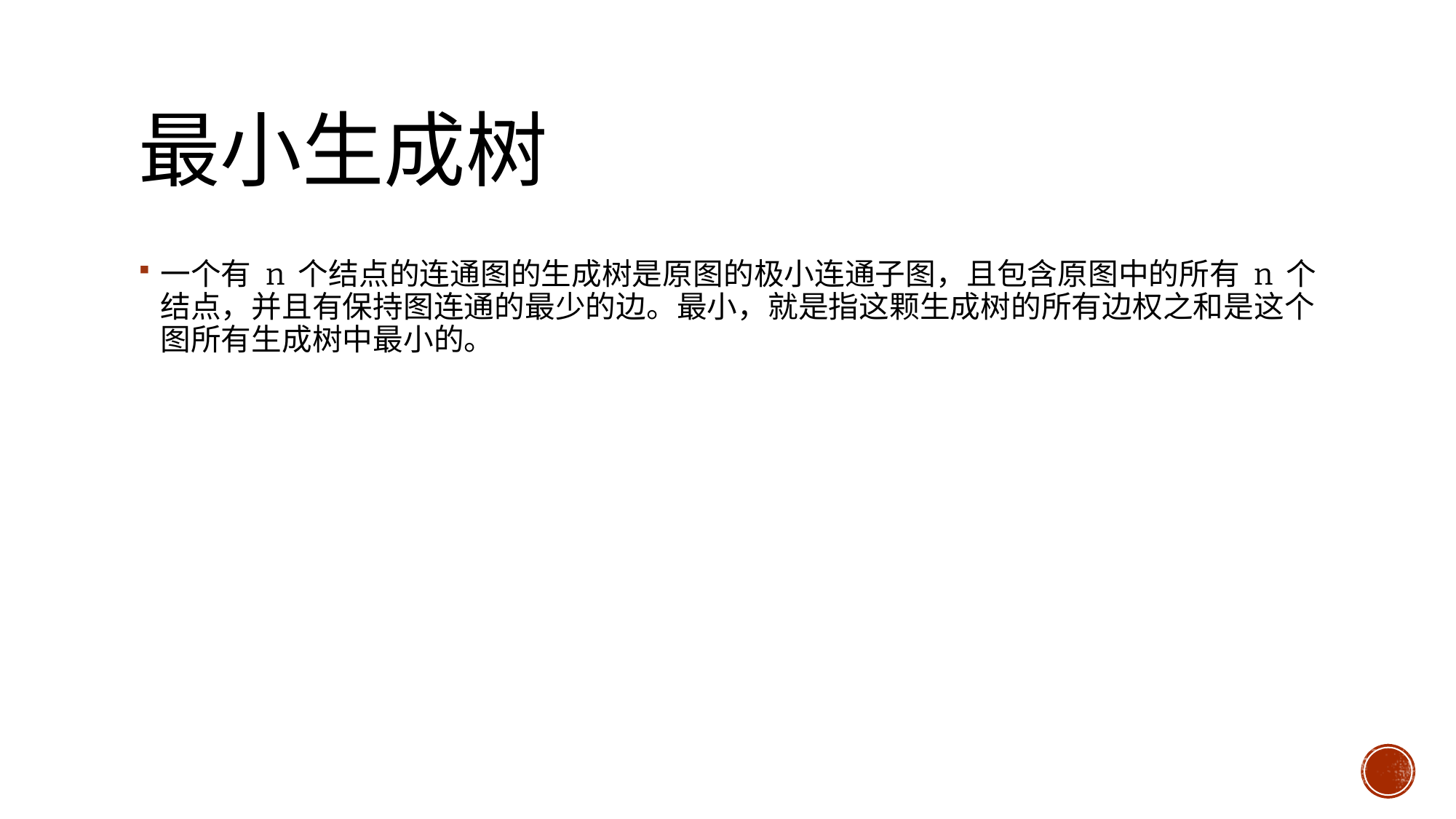

# 最小生成树
一个有 n 个结点的连通图的生成树是原图的极小连通子图，且包含原图中的所有 n 个结点，并且有保持图连通的最少的边。最小，就是指这颗生成树的所有边权之和是这个图所有生成树中最小的。